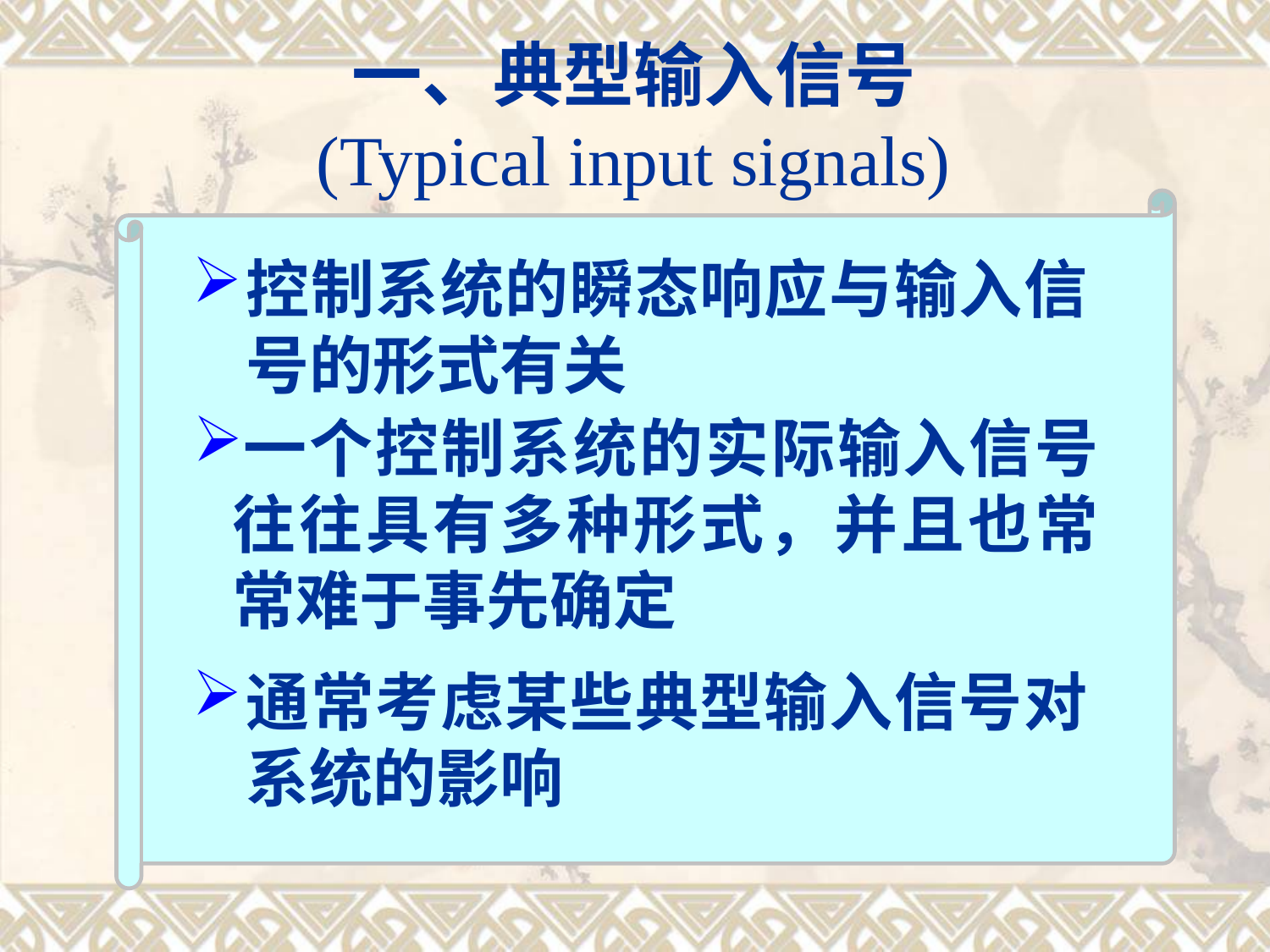

一、典型输入信号
(Typical input signals)

控制系统的瞬态响应与输入信 号的形式有关
一个控制系统的实际输入信号往往具有多种形式，并且也常常难于事先确定
通常考虑某些典型输入信号对系统的影响
3